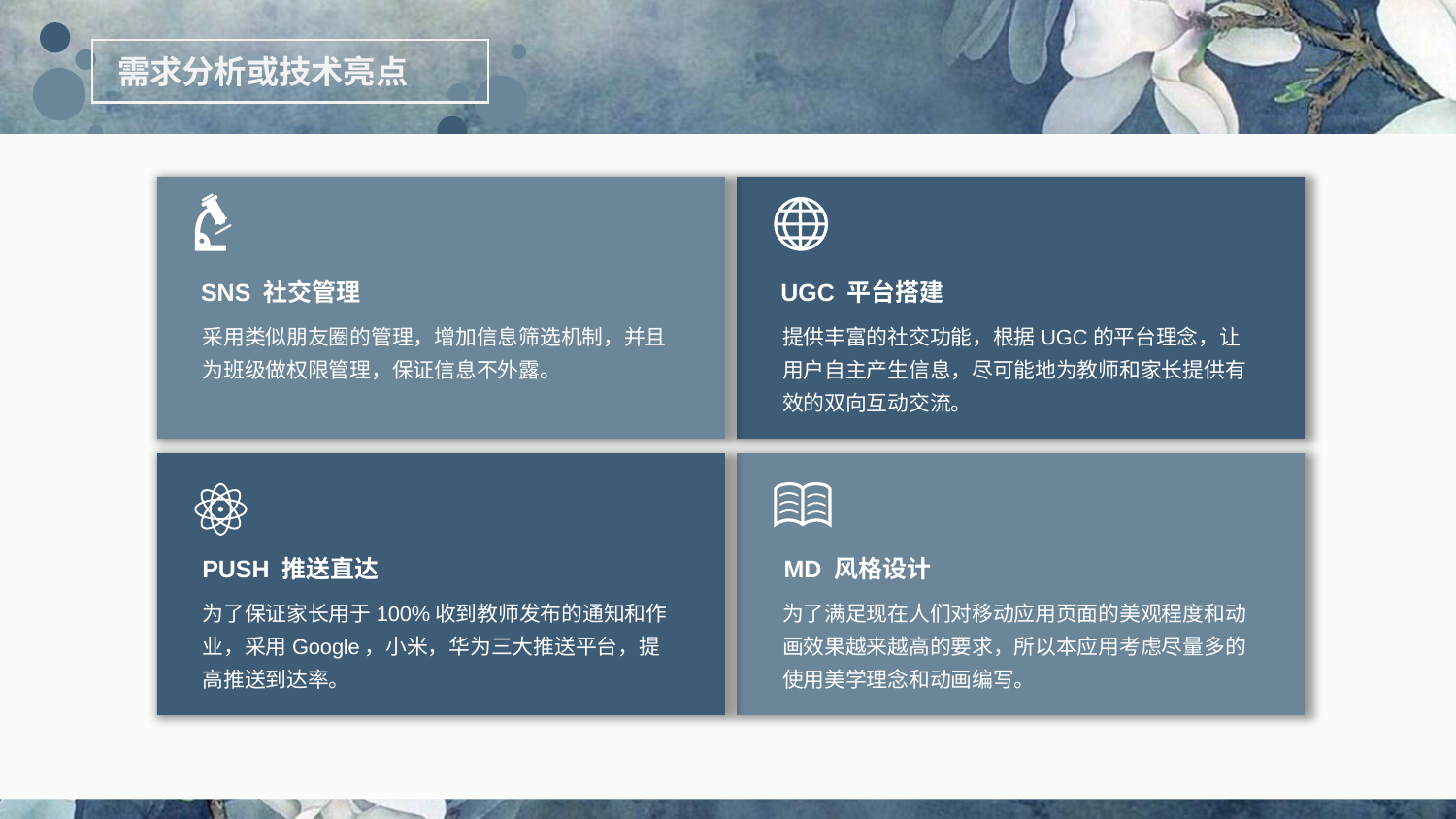

# 需求分析或技术亮点

SNS 社交管理
采用类似朋友圈的管理，增加信息筛选机制，并且为班级做权限管理，保证信息不外露。

UGC 平台搭建
提供丰富的社交功能，根据UGC的平台理念，让用户自主产生信息，尽可能地为教师和家长提供有效的双向互动交流。

PUSH 推送直达
为了保证家长用于100%收到教师发布的通知和作业，采用Google，小米，华为三大推送平台，提高推送到达率。

MD 风格设计
为了满足现在人们对移动应用页面的美观程度和动画效果越来越高的要求，所以本应用考虑尽量多的使用美学理念和动画编写。